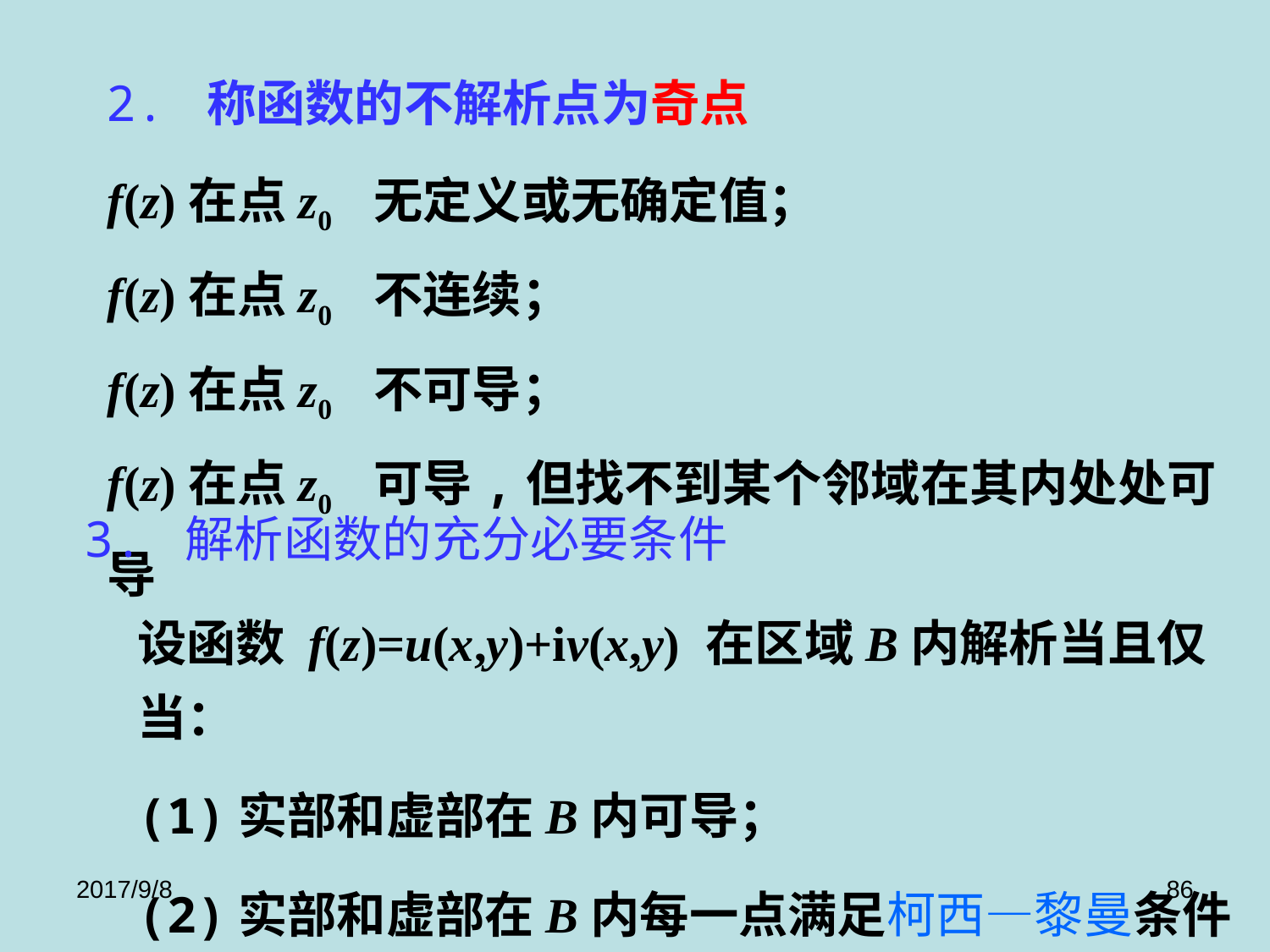

2. 称函数的不解析点为奇点
f(z)在点z0 无定义或无确定值；
f(z)在点z0 不连续；
f(z)在点z0 不可导；
f(z)在点z0 可导,但找不到某个邻域在其内处处可导
3. 解析函数的充分必要条件
设函数 f(z)=u(x,y)+iv(x,y) 在区域B内解析当且仅当：
(1)实部和虚部在B内可导；
(2)实部和虚部在B内每一点满足柯西—黎曼条件
2017/9/8
86